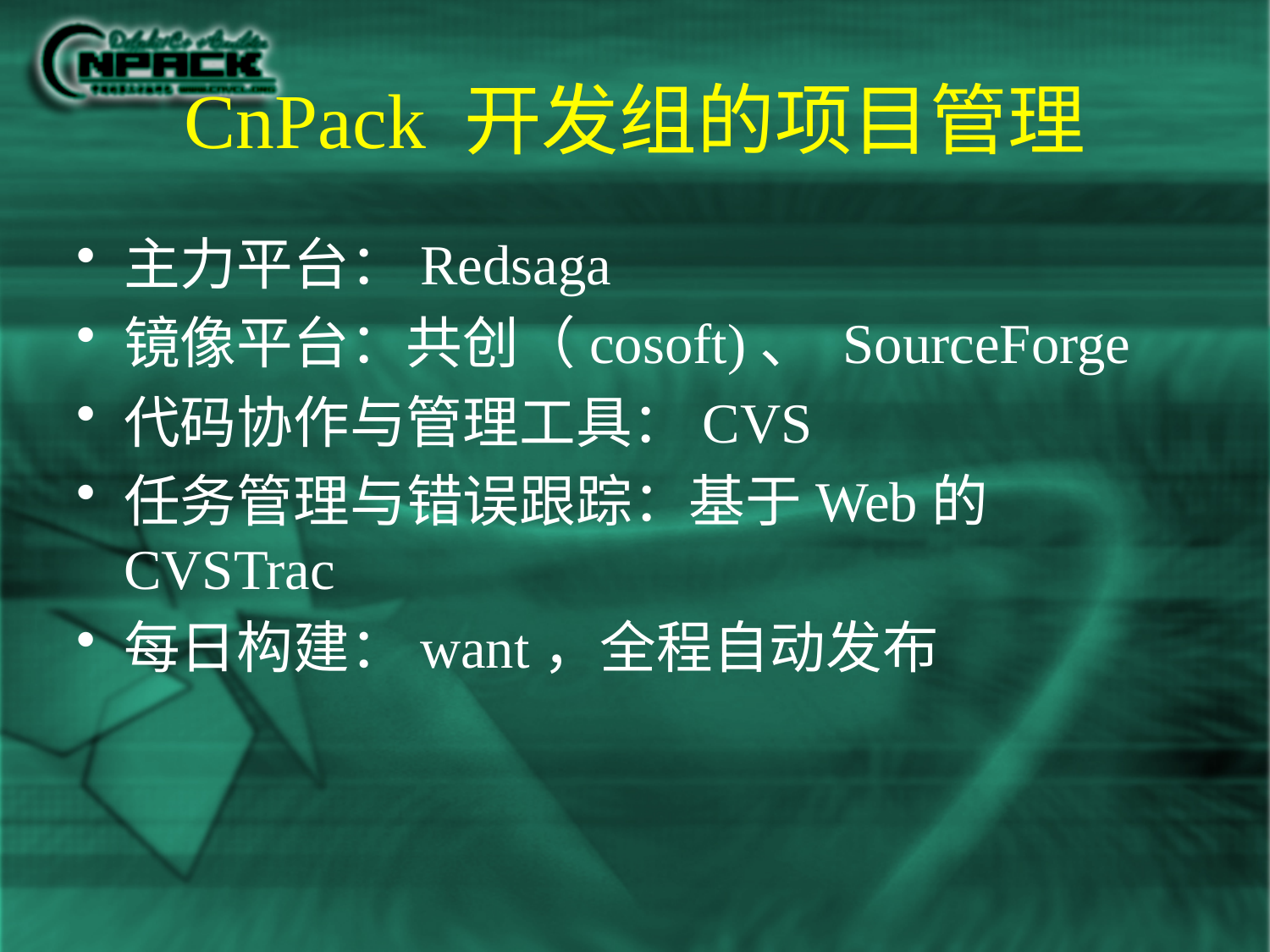

# CnPack 开发组的项目管理
主力平台：Redsaga
镜像平台：共创（cosoft)、 SourceForge
代码协作与管理工具：CVS
任务管理与错误跟踪：基于Web的CVSTrac
每日构建：want，全程自动发布